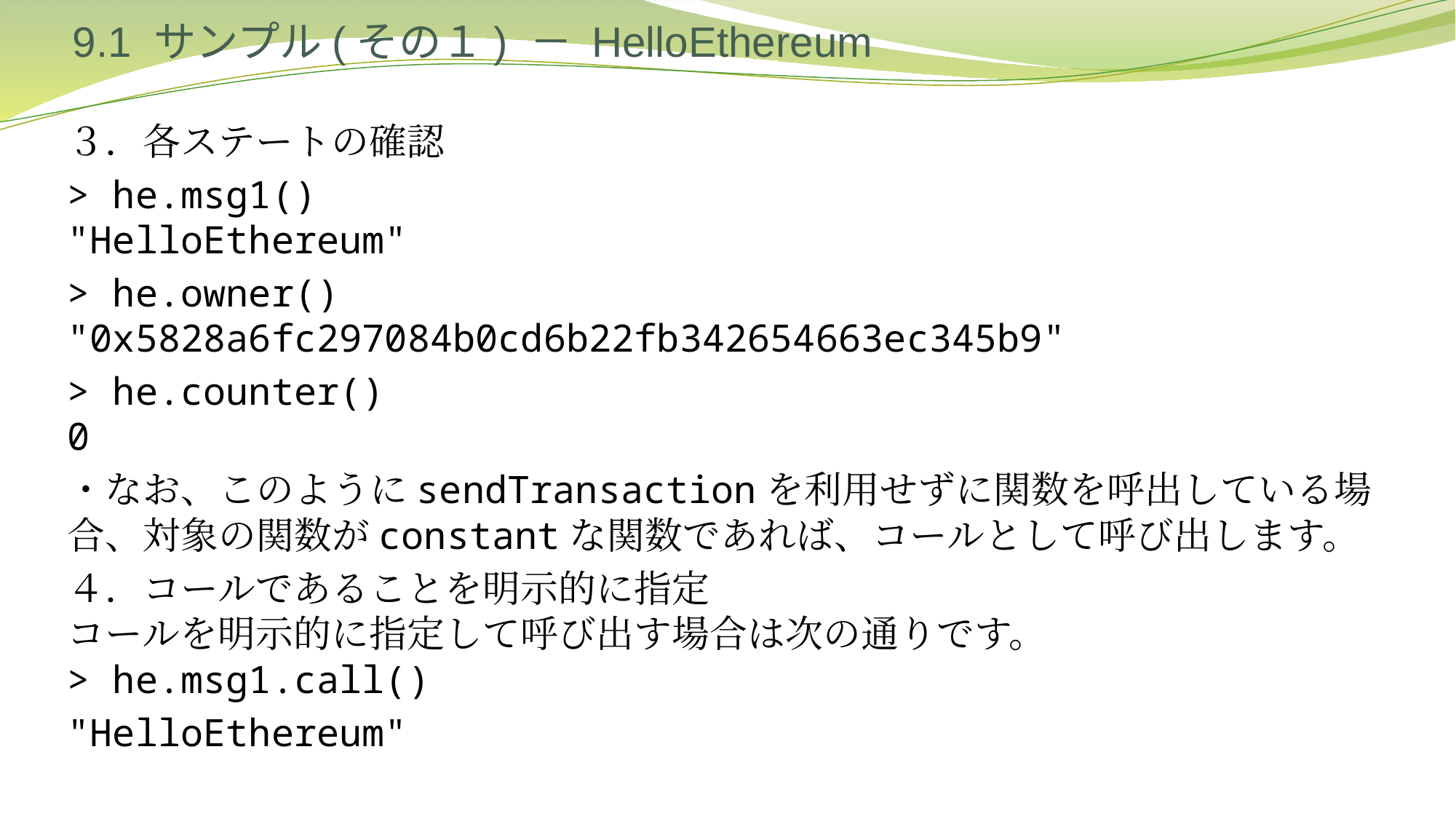

# 9.1 サンプル(その１) － HelloEthereum

３．各ステートの確認
> he.msg1()
"HelloEthereum"
> he.owner()
"0x5828a6fc297084b0cd6b22fb342654663ec345b9"
> he.counter()
0
・なお、このようにsendTransactionを利用せずに関数を呼出している場合、対象の関数がconstantな関数であれば、コールとして呼び出します。
４．コールであることを明示的に指定
コールを明示的に指定して呼び出す場合は次の通りです。
> he.msg1.call()
"HelloEthereum"